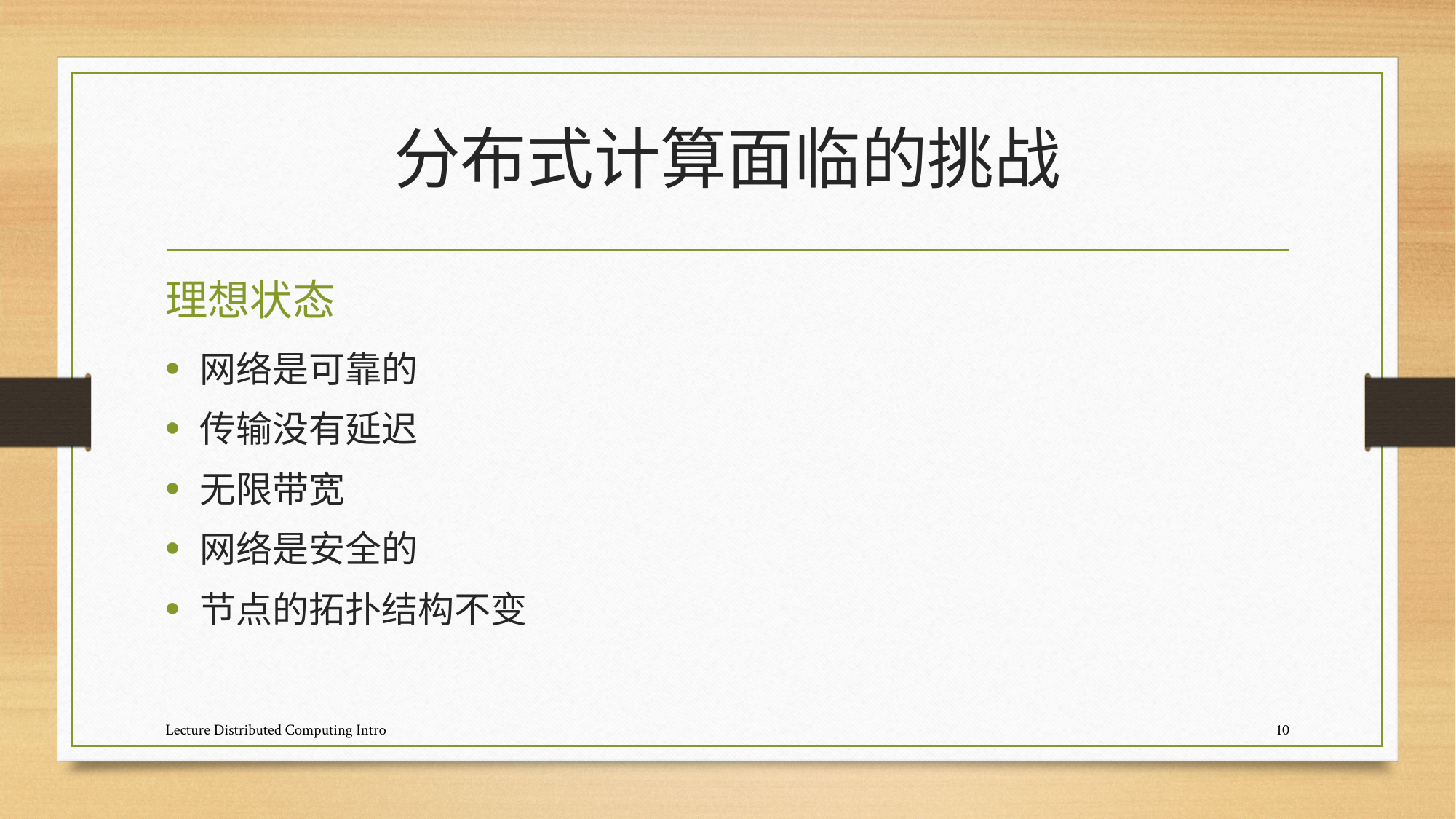

# 分布式计算面临的挑战
理想状态
网络是可靠的
传输没有延迟
无限带宽
网络是安全的
节点的拓扑结构不变
Lecture Distributed Computing Intro
10